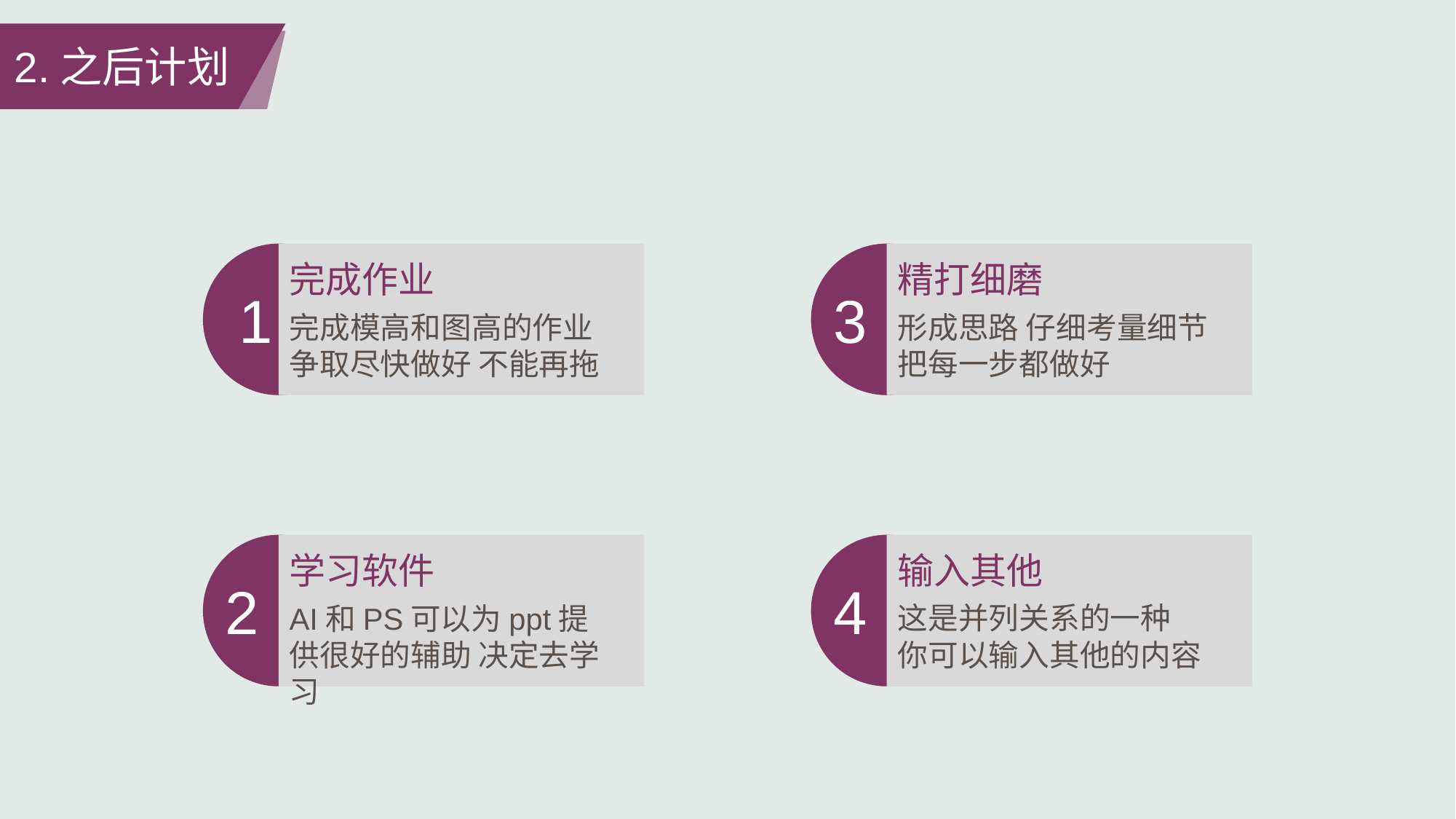

2.之后计划

完成作业
精打细磨
1
3
完成模高和图高的作业
争取尽快做好 不能再拖
形成思路 仔细考量细节 把每一步都做好

学习软件
输入其他
2
4
AI和PS可以为ppt提供很好的辅助 决定去学习
这是并列关系的一种
你可以输入其他的内容